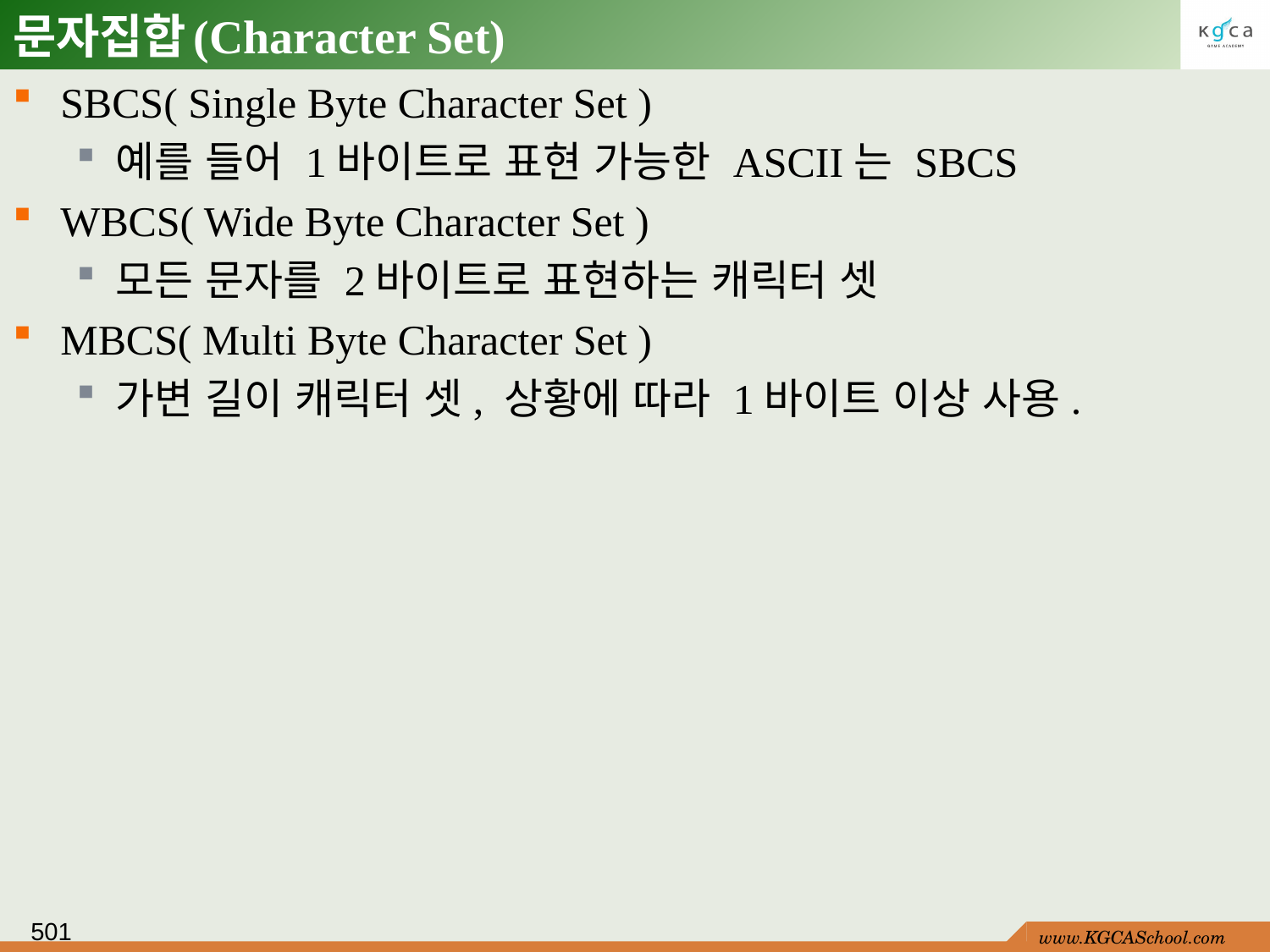

# 문자집합(Character Set)
SBCS( Single Byte Character Set )
예를 들어 1바이트로 표현 가능한 ASCII는 SBCS
WBCS( Wide Byte Character Set )
모든 문자를 2바이트로 표현하는 캐릭터 셋
MBCS( Multi Byte Character Set )
가변 길이 캐릭터 셋, 상황에 따라 1바이트 이상 사용.
501